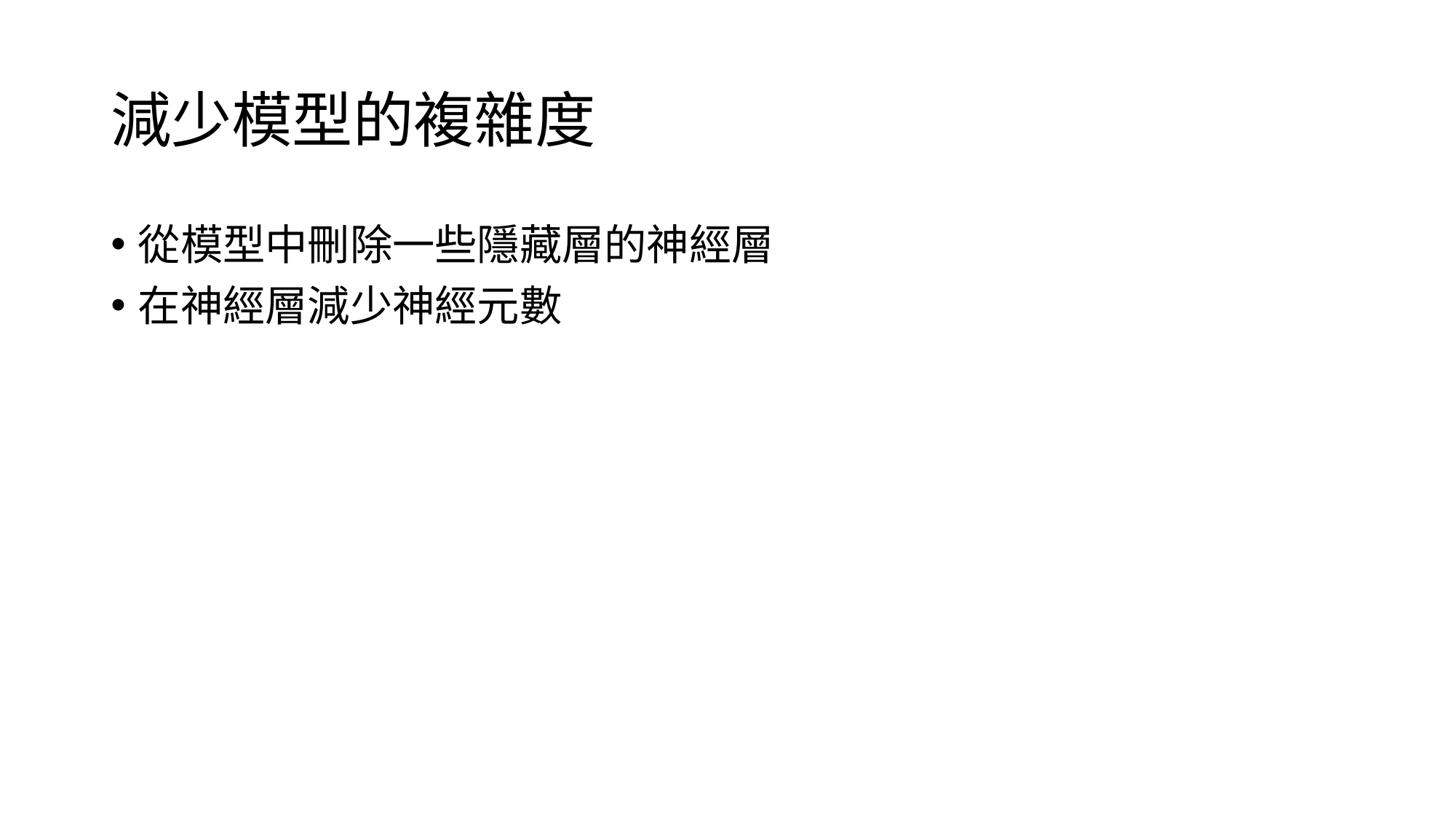

# 減少模型的複雜度
從模型中刪除一些隱藏層的神經層
在神經層減少神經元數